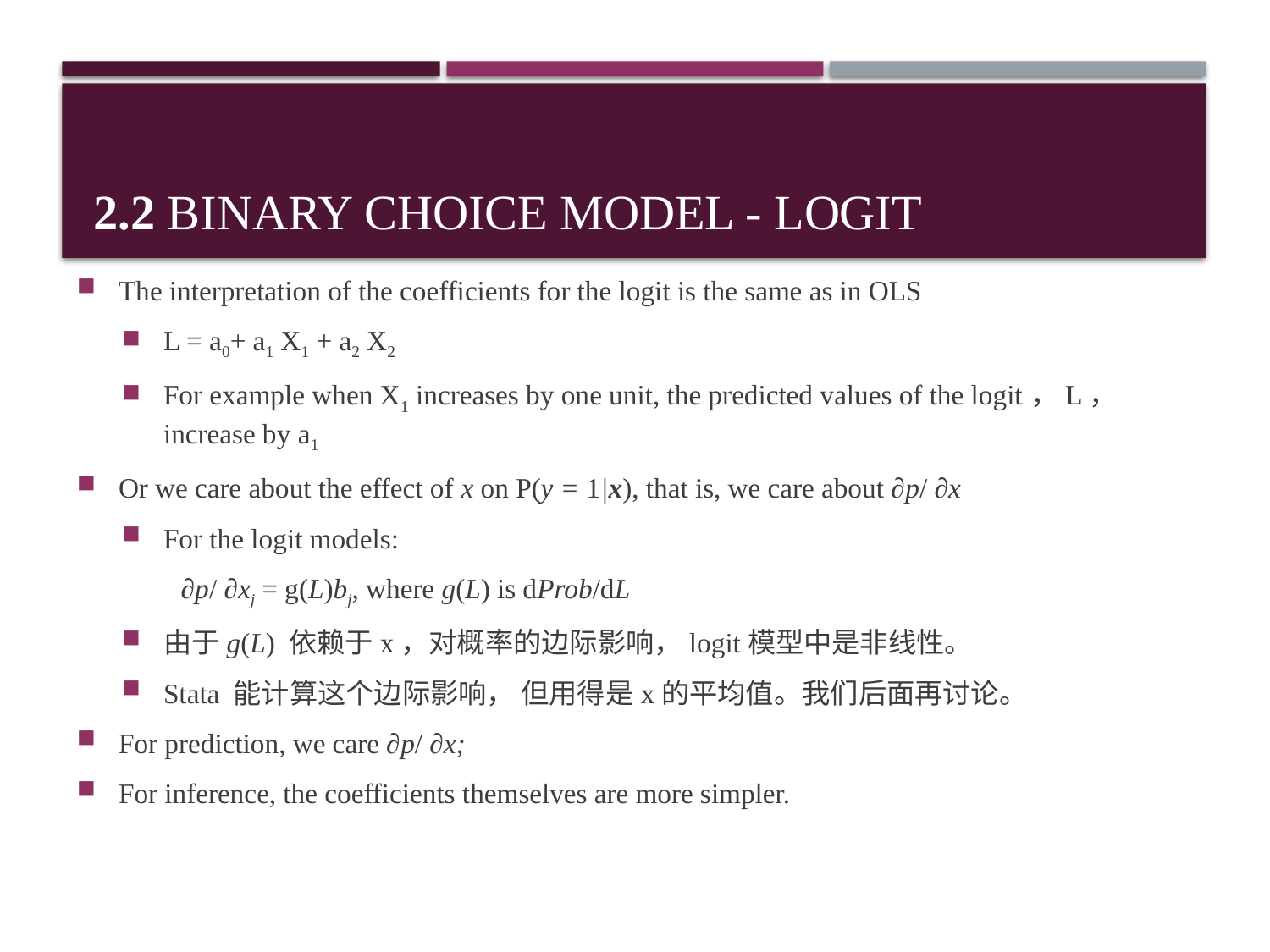

# 2.2 Binary Choice Model - Logit
The interpretation of the coefficients for the logit is the same as in OLS
L = a0+ a1 X1 + a2 X2
For example when X1 increases by one unit, the predicted values of the logit，L， increase by a1
Or we care about the effect of x on P(y = 1|x), that is, we care about ∂p/ ∂x
For the logit models:
               ∂p/ ∂xj = g(L)bj, where g(L) is dProb/dL
由于g(L) 依赖于x，对概率的边际影响，logit模型中是非线性。
Stata 能计算这个边际影响， 但用得是x的平均值。我们后面再讨论。
For prediction, we care ∂p/ ∂x;
For inference, the coefficients themselves are more simpler.